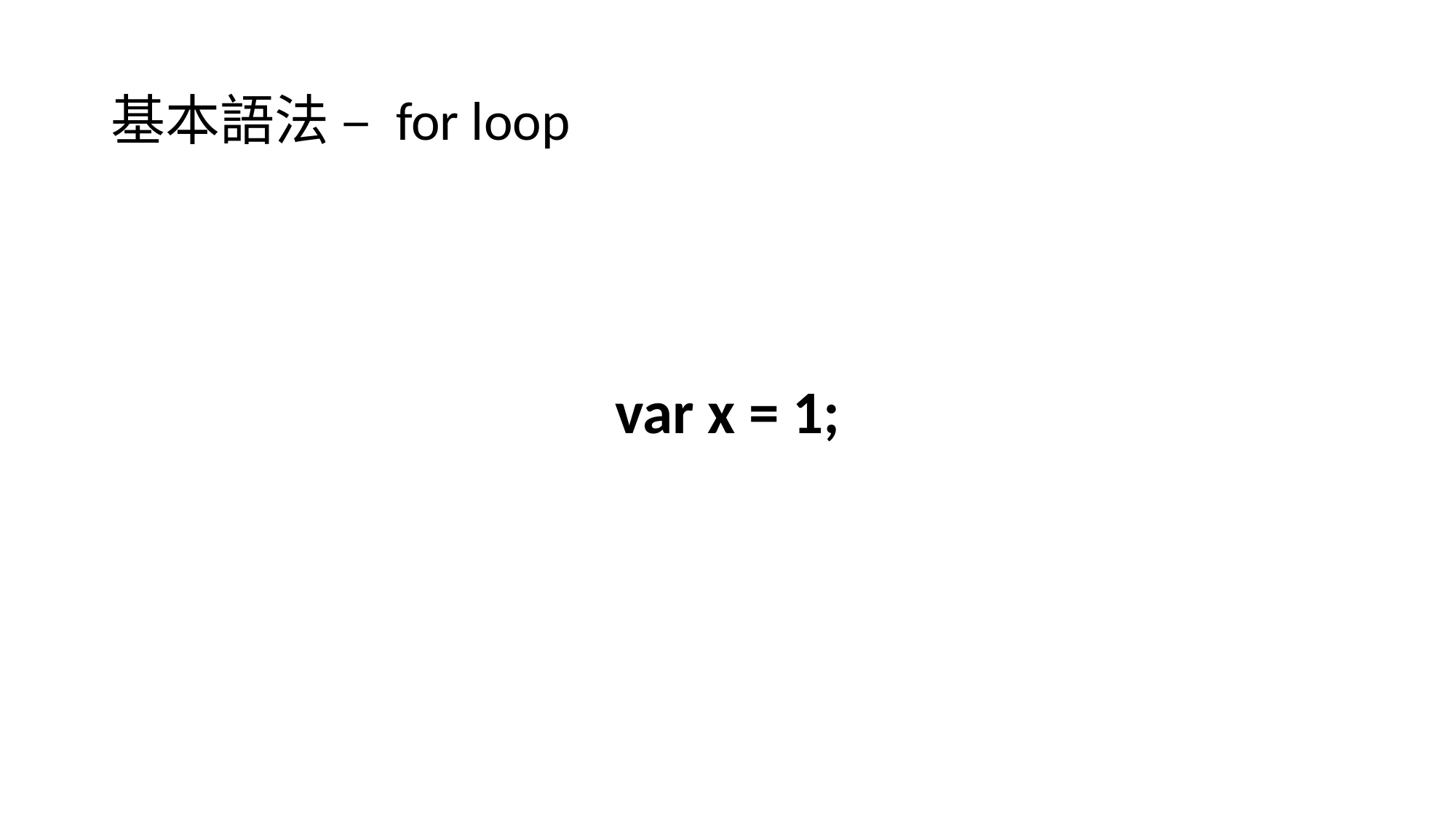

# 基本語法 – for loop
var x = 1;